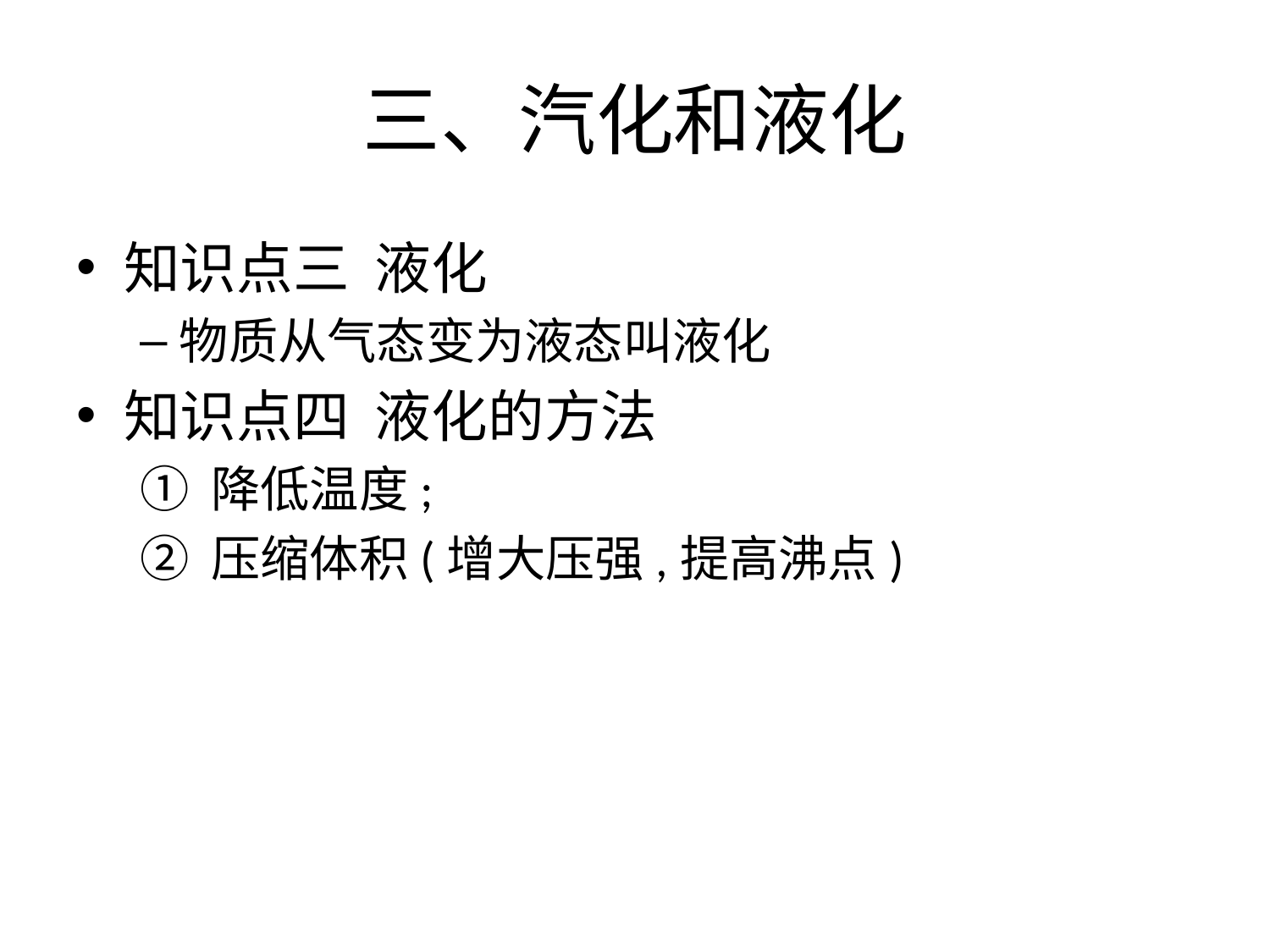

# 三、汽化和液化
知识点三  液化
物质从气态变为液态叫液化
知识点四  液化的方法
降低温度;
压缩体积(增大压强,提高沸点)